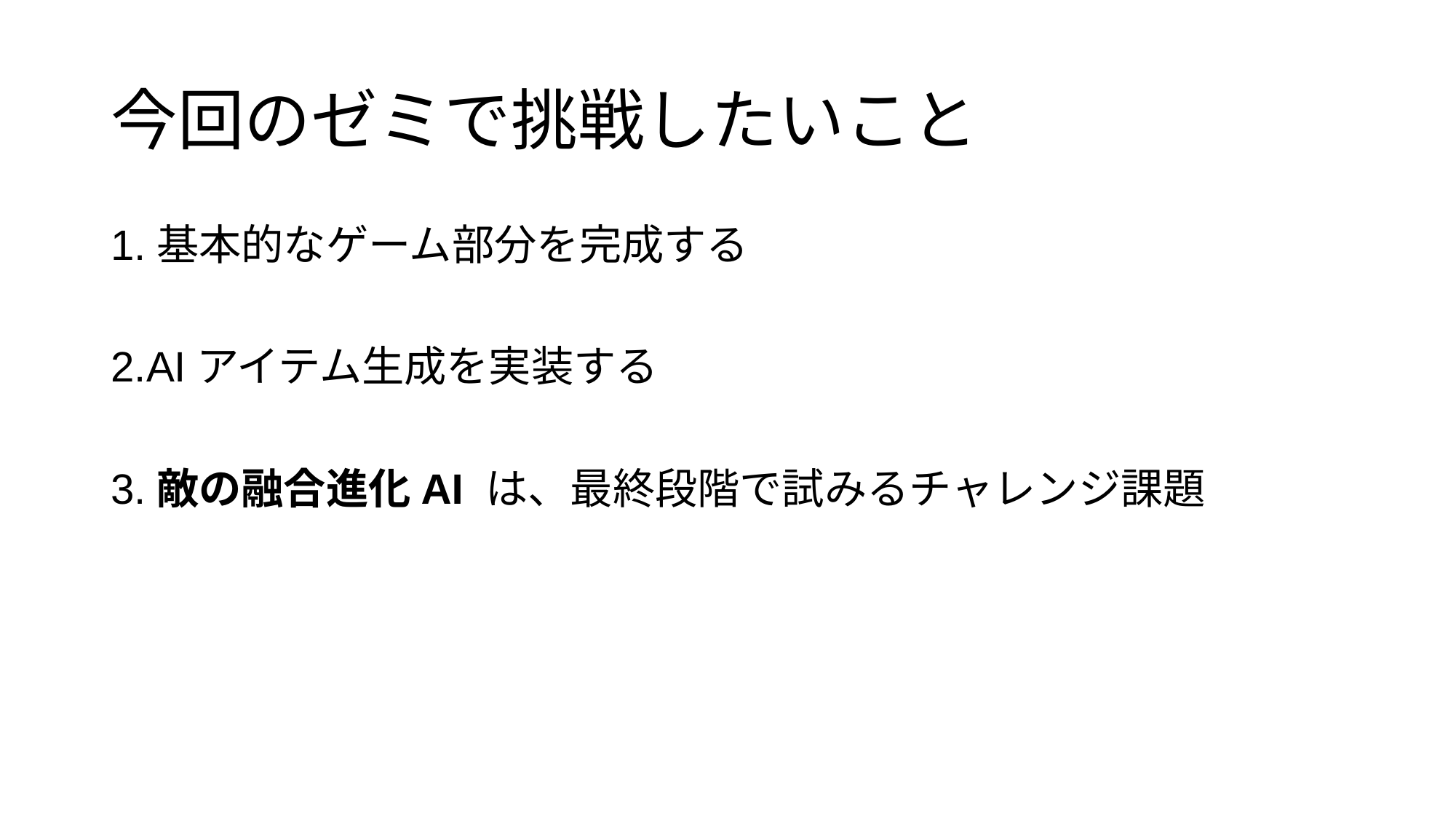

# 今回のゼミで挑戦したいこと
1.基本的なゲーム部分を完成する

2.AIアイテム生成を実装する

3.敵の融合進化AI は、最終段階で試みるチャレンジ課題